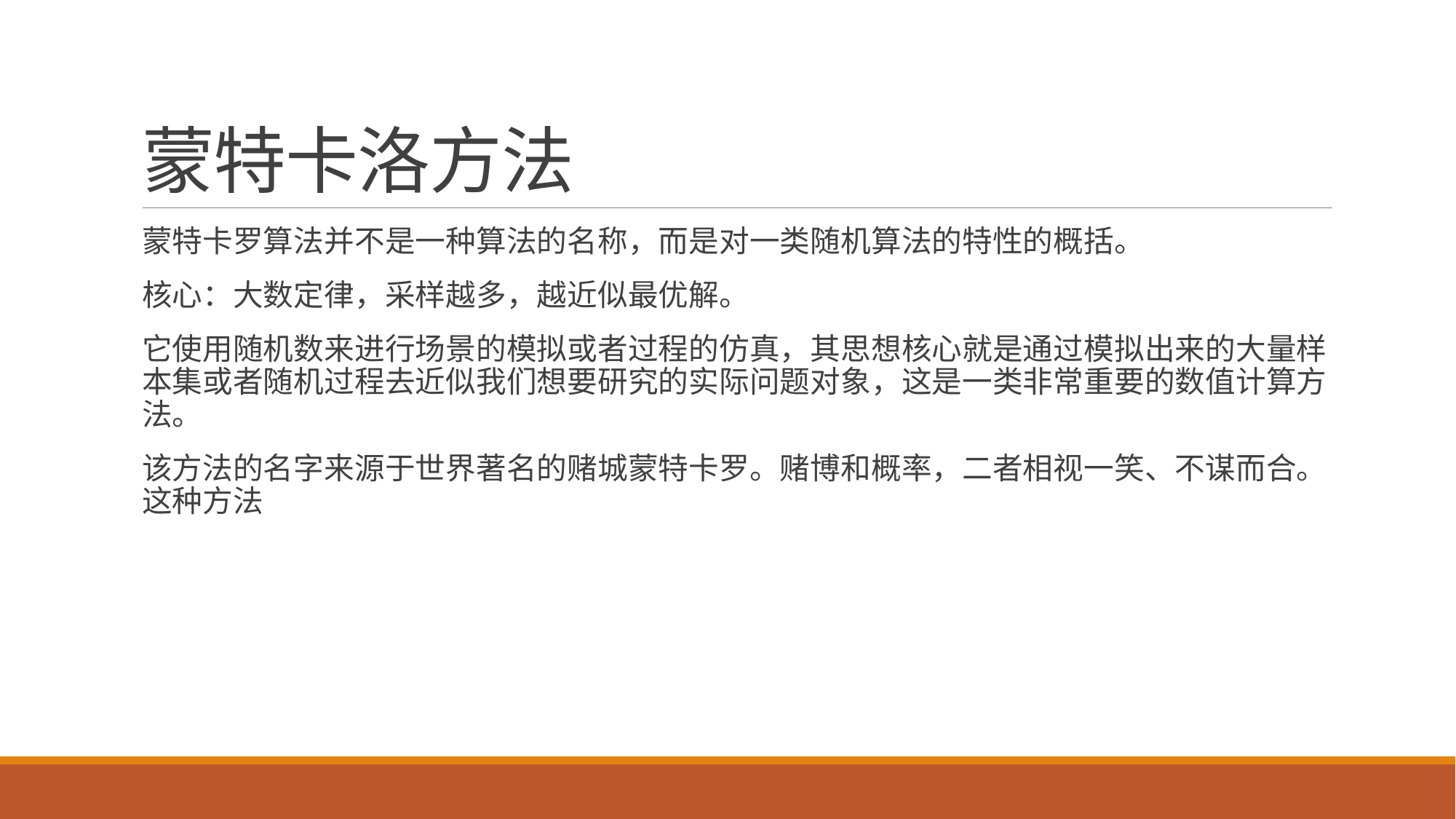

# 蒙特卡洛方法
蒙特卡罗算法并不是一种算法的名称，而是对一类随机算法的特性的概括。
核心：大数定律，采样越多，越近似最优解。
它使用随机数来进行场景的模拟或者过程的仿真，其思想核心就是通过模拟出来的大量样本集或者随机过程去近似我们想要研究的实际问题对象，这是一类非常重要的数值计算方法。
该方法的名字来源于世界著名的赌城蒙特卡罗。赌博和概率，二者相视一笑、不谋而合。这种方法